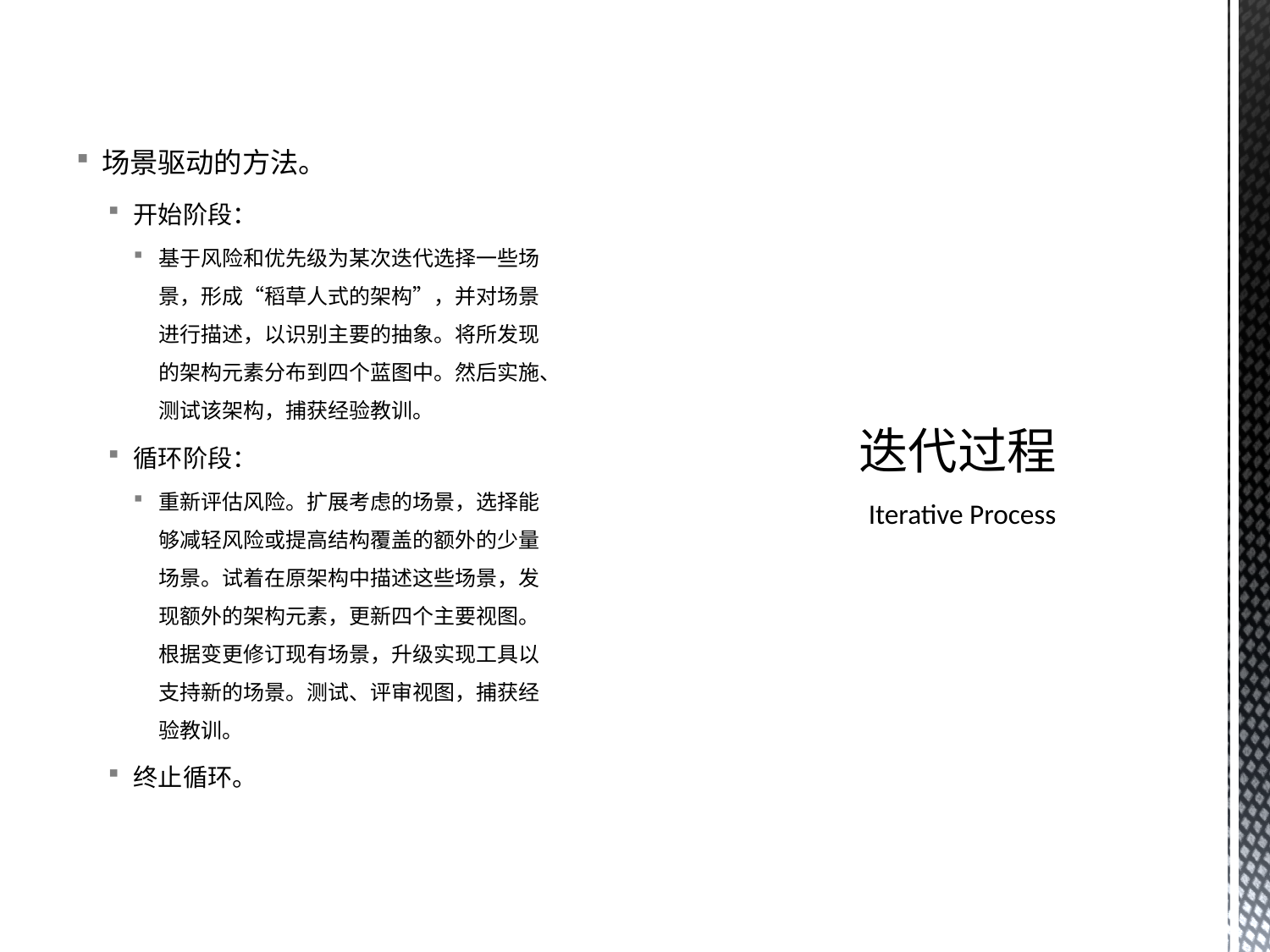

场景驱动的方法。
开始阶段：
基于风险和优先级为某次迭代选择一些场景，形成“稻草人式的架构”，并对场景进行描述，以识别主要的抽象。将所发现的架构元素分布到四个蓝图中。然后实施、测试该架构，捕获经验教训。
循环阶段：
重新评估风险。扩展考虑的场景，选择能够减轻风险或提高结构覆盖的额外的少量场景。试着在原架构中描述这些场景，发现额外的架构元素，更新四个主要视图。根据变更修订现有场景，升级实现工具以支持新的场景。测试、评审视图，捕获经验教训。
终止循环。
# 迭代过程 Iterative Process